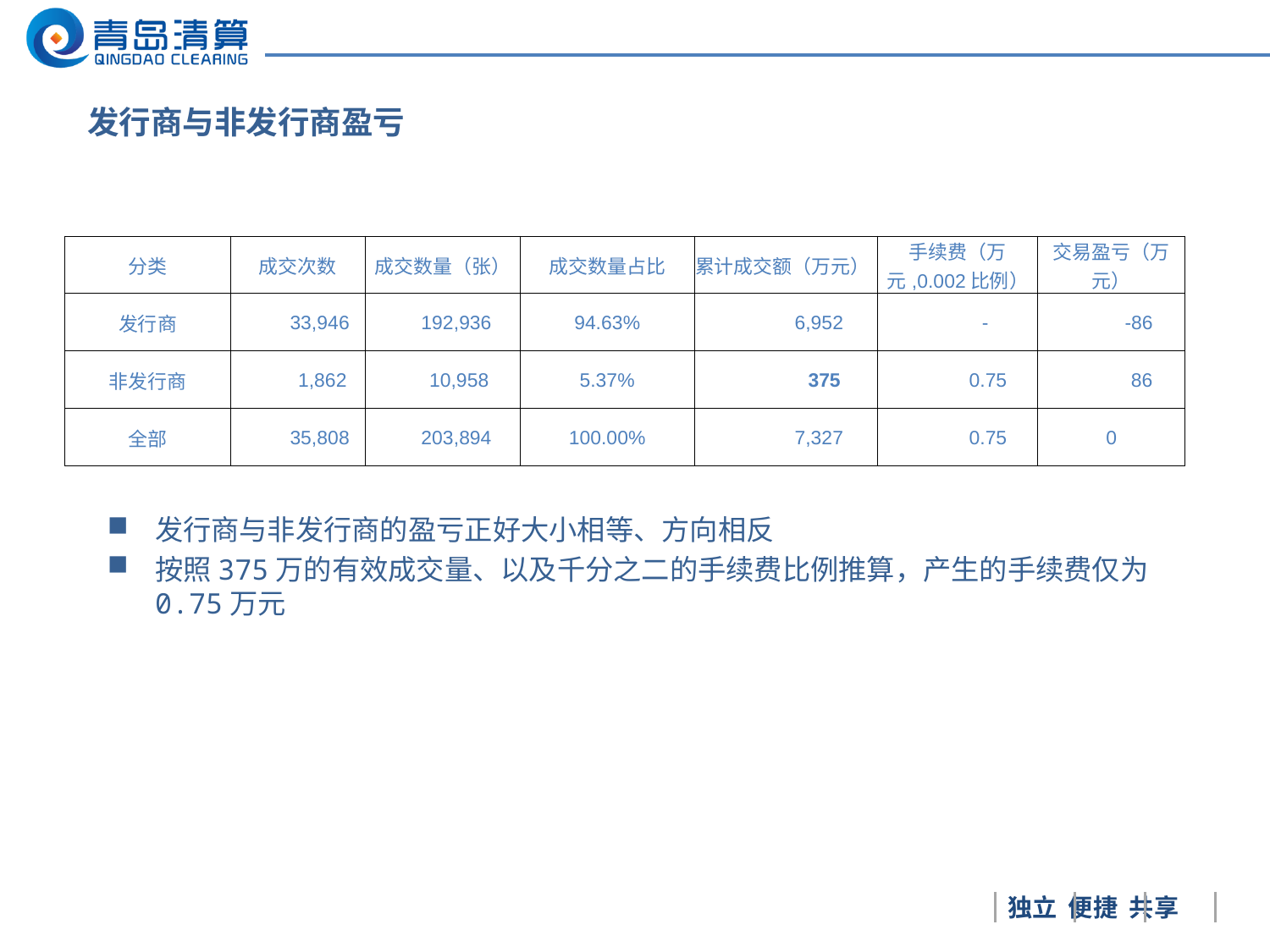

战略布局图
发行商与非发行商盈亏
| 分类 | 成交次数 | 成交数量（张） | 成交数量占比 | 累计成交额（万元） | 手续费（万元,0.002比例） | 交易盈亏（万元） |
| --- | --- | --- | --- | --- | --- | --- |
| 发行商 | 33,946 | 192,936 | 94.63% | 6,952 | - | -86 |
| 非发行商 | 1,862 | 10,958 | 5.37% | 375 | 0.75 | 86 |
| 全部 | 35,808 | 203,894 | 100.00% | 7,327 | 0.75 | 0 |
发行商与非发行商的盈亏正好大小相等、方向相反
按照375万的有效成交量、以及千分之二的手续费比例推算，产生的手续费仅为0.75万元